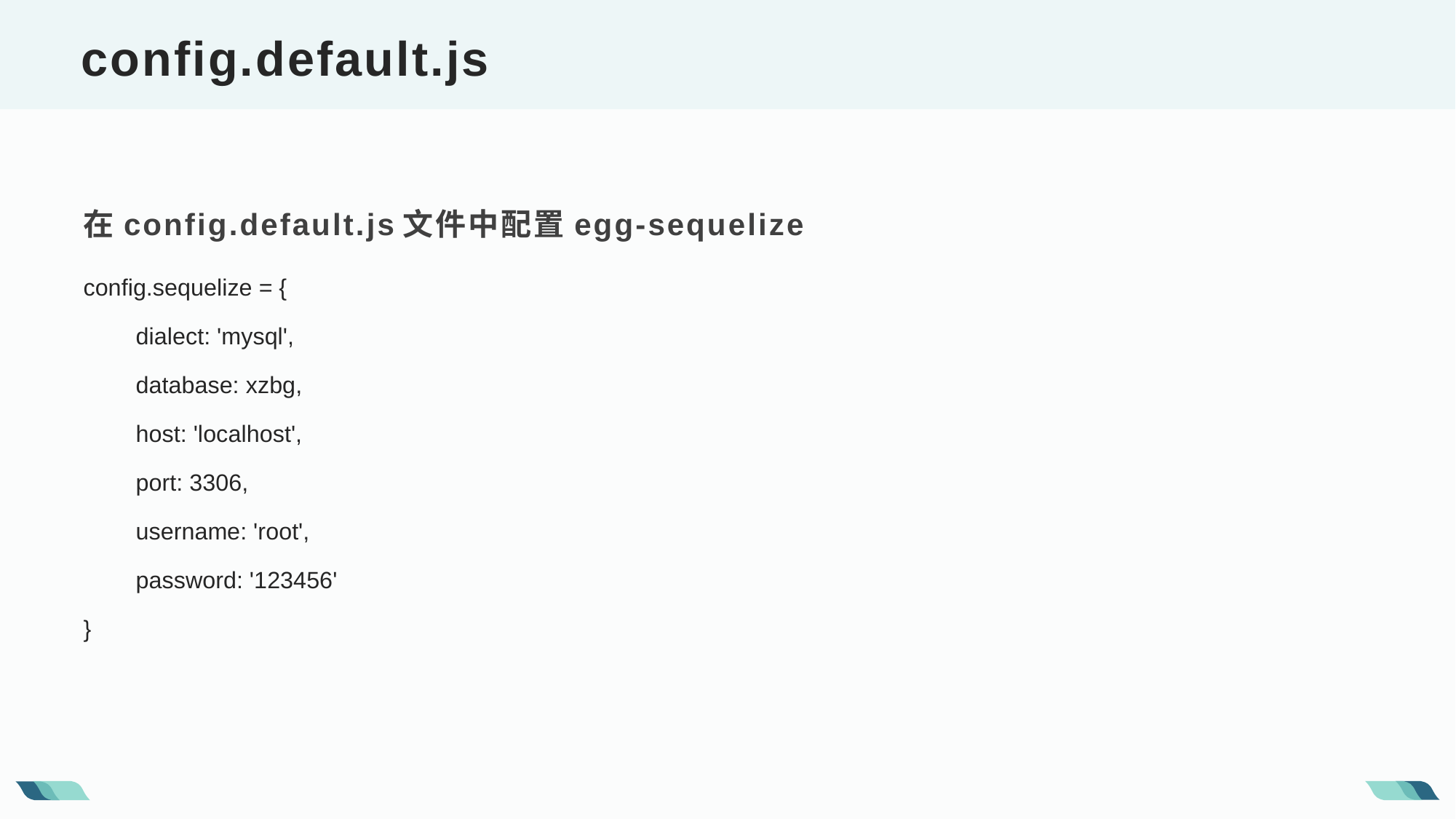

config.default.js
在config.default.js文件中配置egg-sequelize
config.sequelize = {
        dialect: 'mysql',
        database: xzbg,
        host: 'localhost',
        port: 3306,
        username: 'root',
        password: '123456'
}